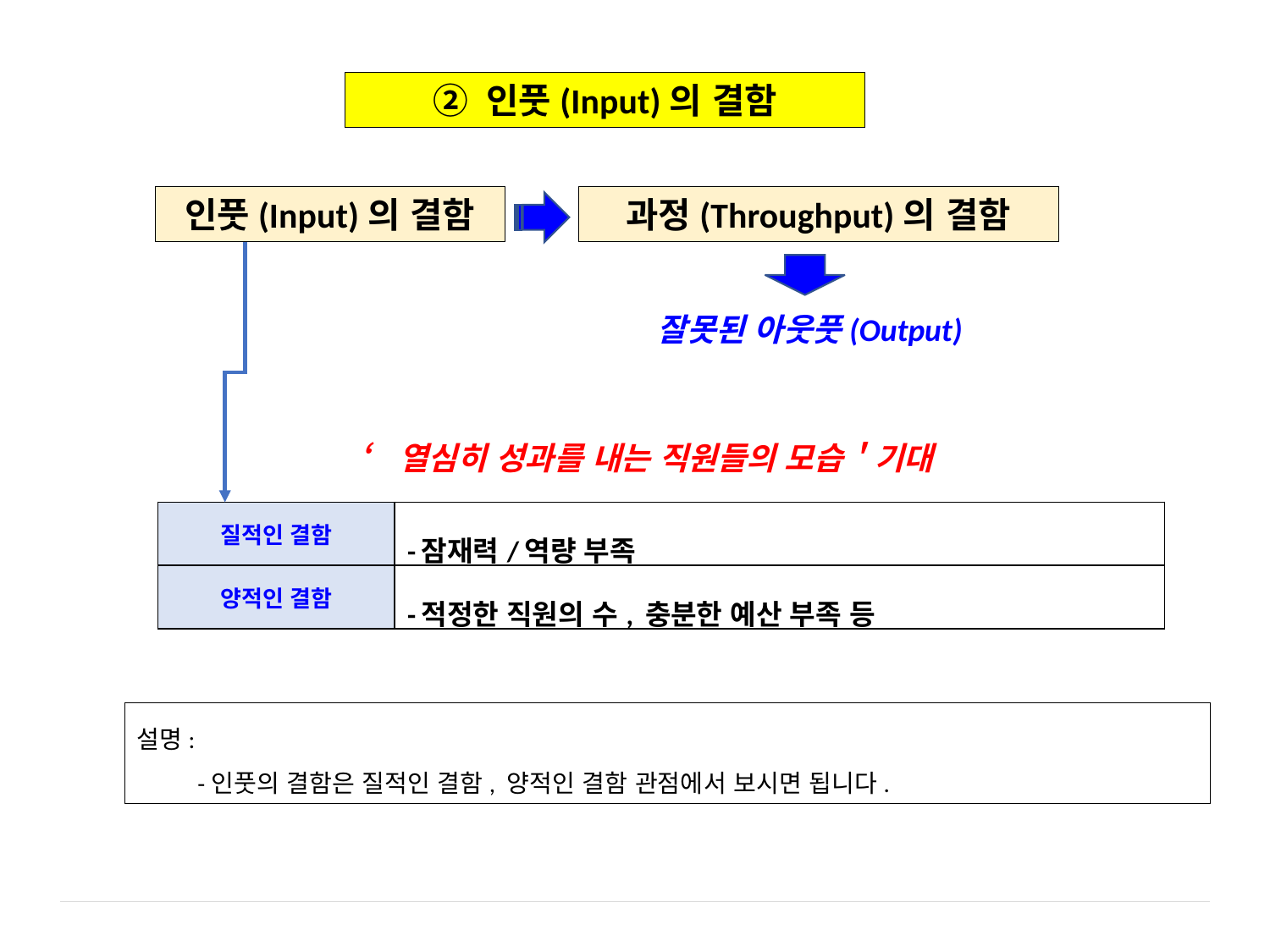

② 인풋(Input)의 결함
인풋(Input)의 결함
과정(Throughput)의 결함

잘못된 아웃풋(Output)
‘열심히 성과를 내는 직원들의 모습＇기대
| 질적인 결함 | -잠재력/역량 부족 |
| --- | --- |
| 양적인 결함 | -적정한 직원의 수, 충분한 예산 부족 등 |
설명:
           -인풋의 결함은 질적인 결함, 양적인 결함 관점에서 보시면 됩니다.